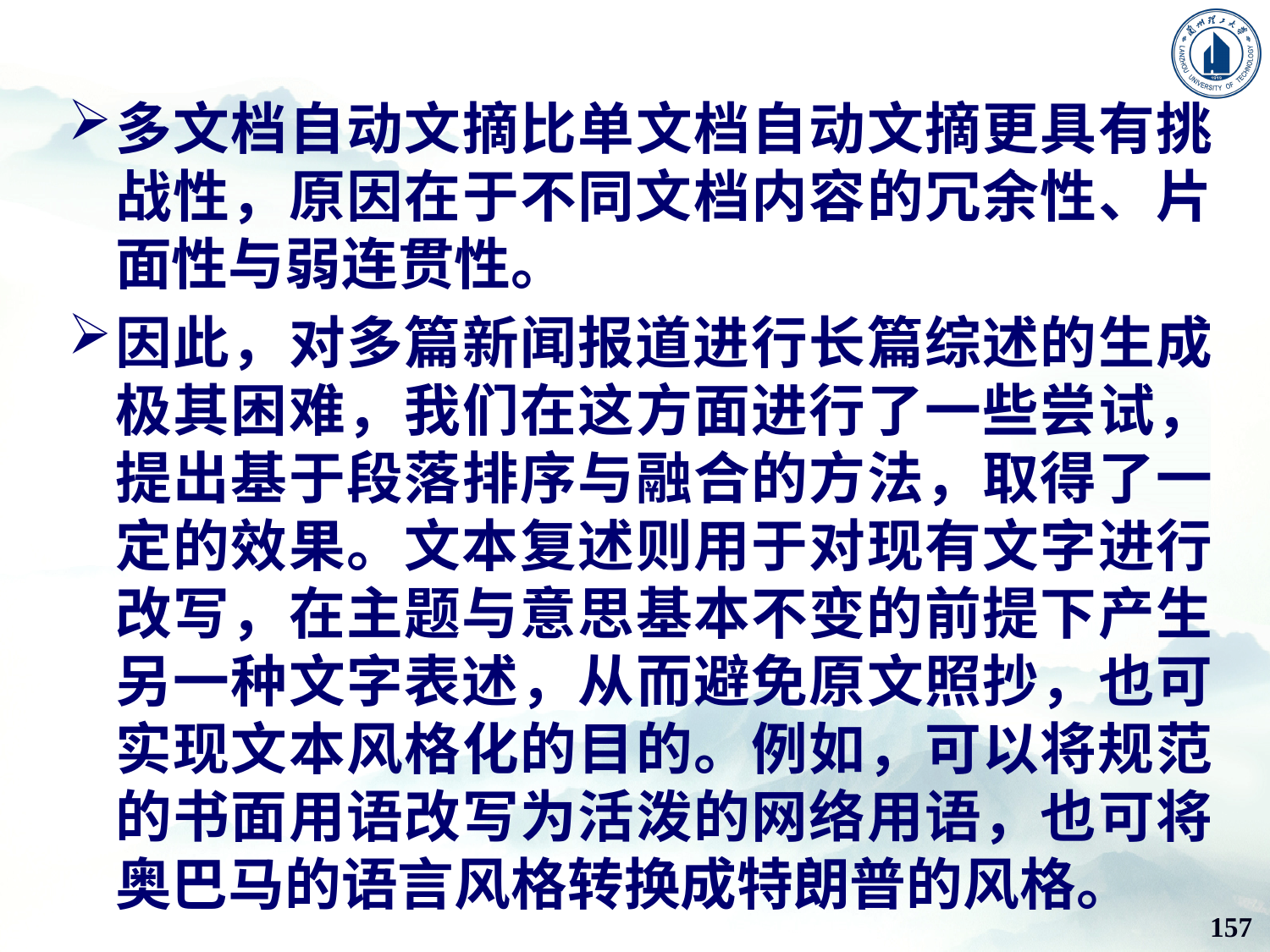

多文档自动文摘比单文档自动文摘更具有挑战性，原因在于不同文档内容的冗余性、片面性与弱连贯性。
因此，对多篇新闻报道进行长篇综述的生成极其困难，我们在这方面进行了一些尝试，提出基于段落排序与融合的方法，取得了一定的效果。文本复述则用于对现有文字进行改写，在主题与意思基本不变的前提下产生另一种文字表述，从而避免原文照抄，也可实现文本风格化的目的。例如，可以将规范的书面用语改写为活泼的网络用语，也可将奥巴马的语言风格转换成特朗普的风格。
157